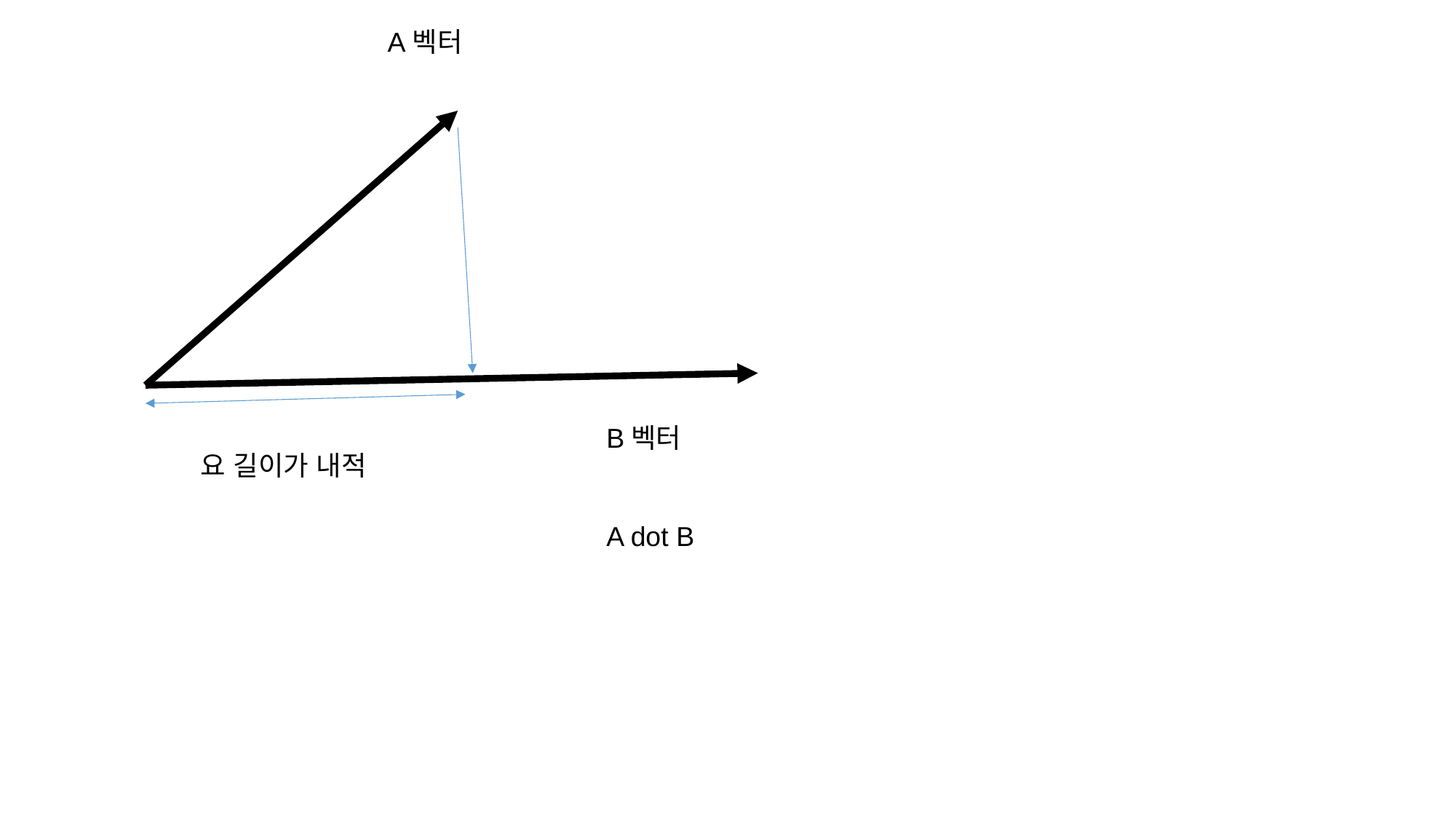

A벡터
B벡터

A dot B
요 길이가 내적